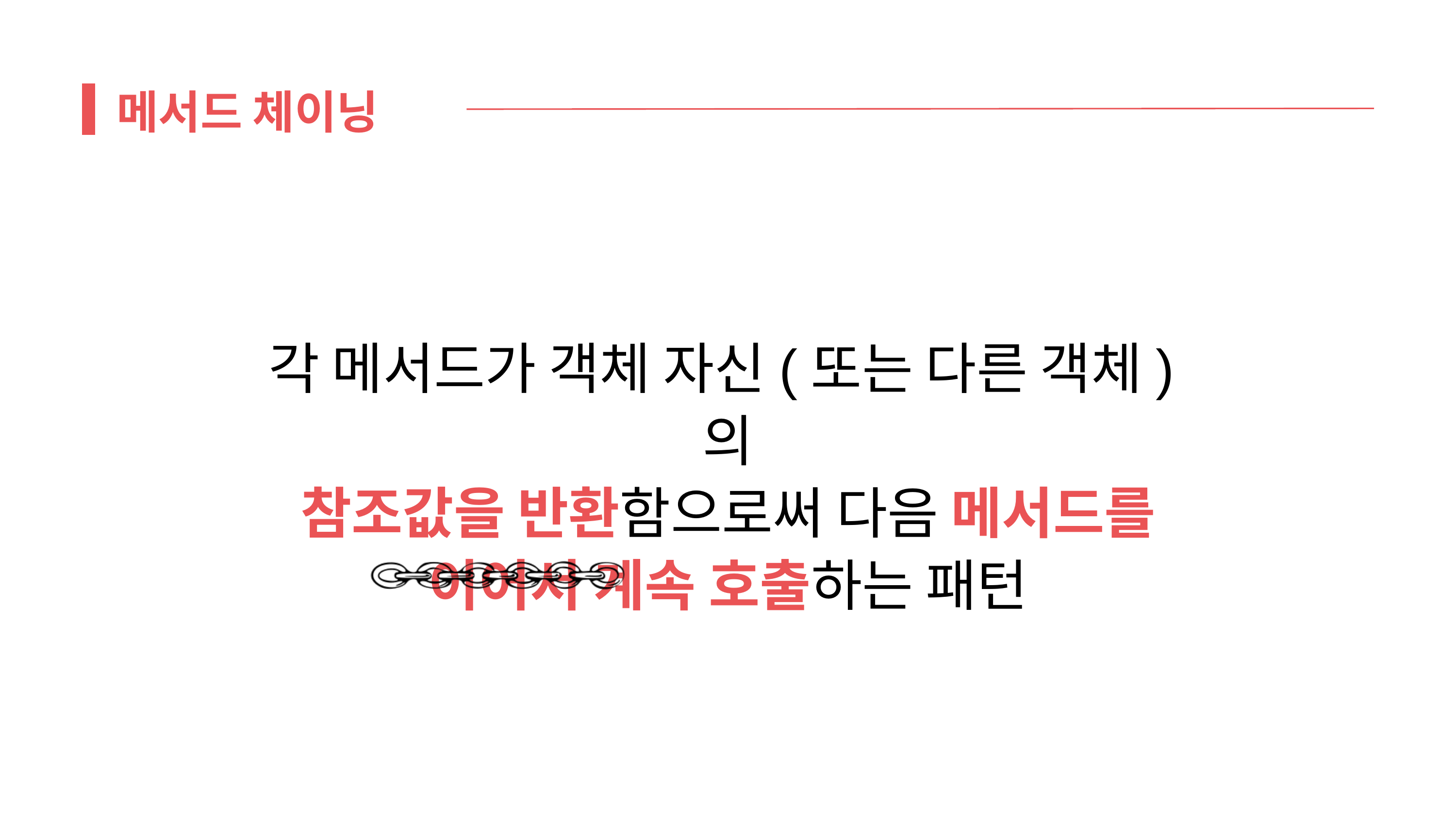

메서드 체이닝

각 메서드가 객체 자신(또는 다른 객체)의
참조값을 반환함으로써 다음 메서드를
이어서 계속 호출하는 패턴